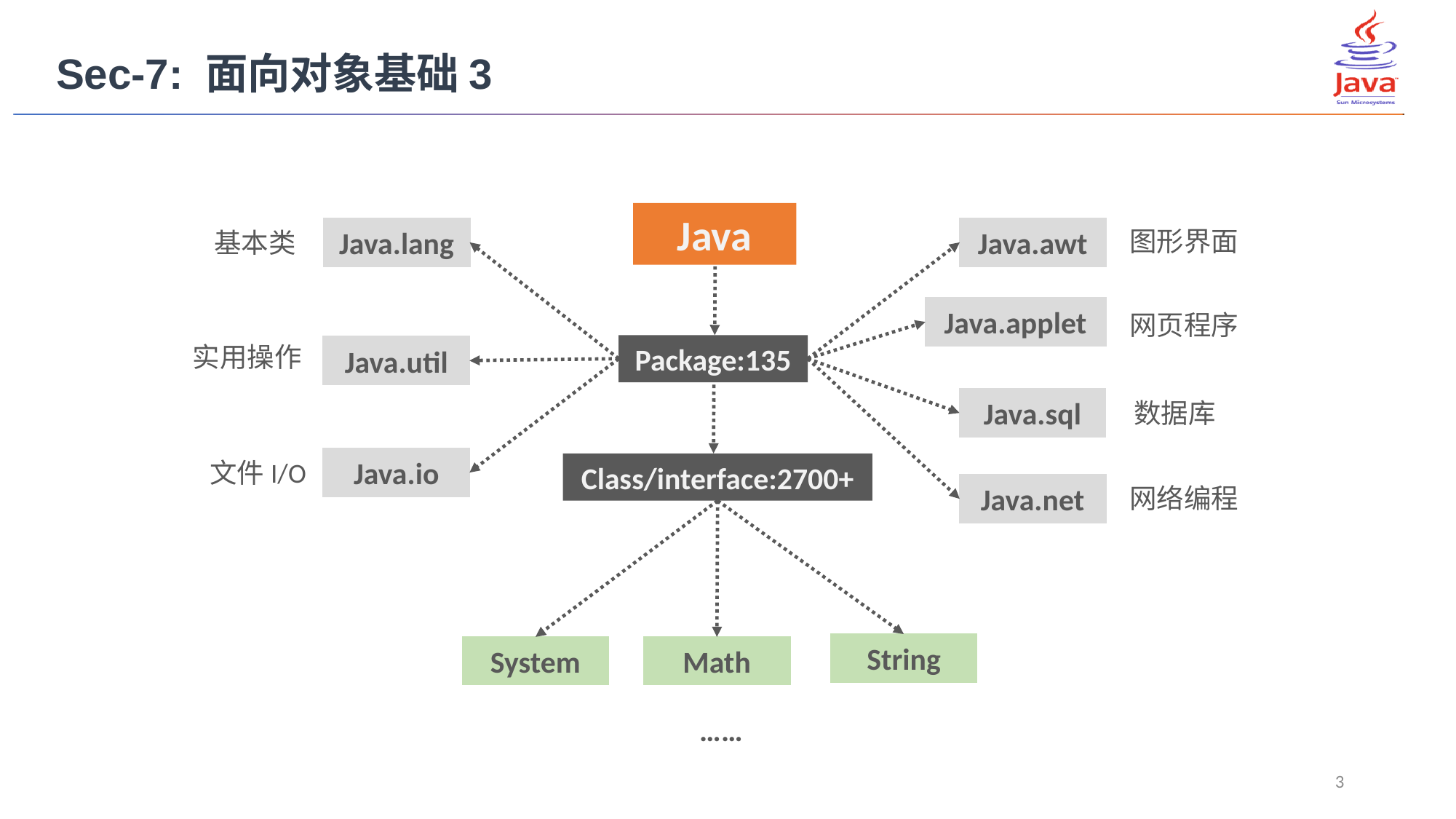

Sec-7: 面向对象基础3
Java
Java.lang
Java.awt
图形界面
基本类
Java.applet
网页程序
实用操作
Package:135
Java.util
Java.sql
数据库
Java.io
文件I/O
Class/interface:2700+
Java.net
网络编程
String
System
Math
……
3